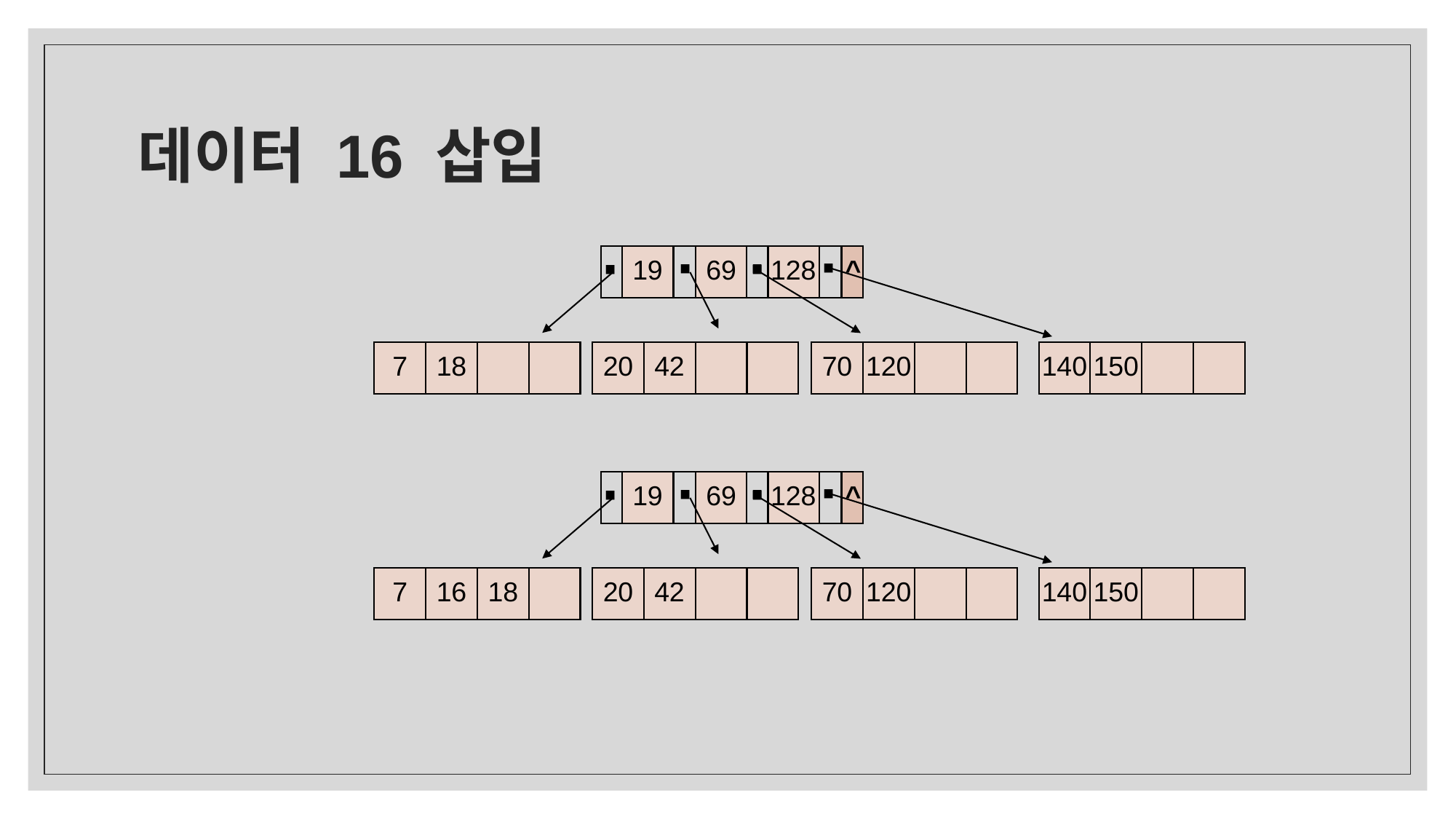

# 데이터 16 삽입
·
·
·
·
·

19

69

128

^

7
18

20
42

70
120

140
150

·
·
·
·
·

19

69

128

^

7
16
18

20
42

70
120

140
150